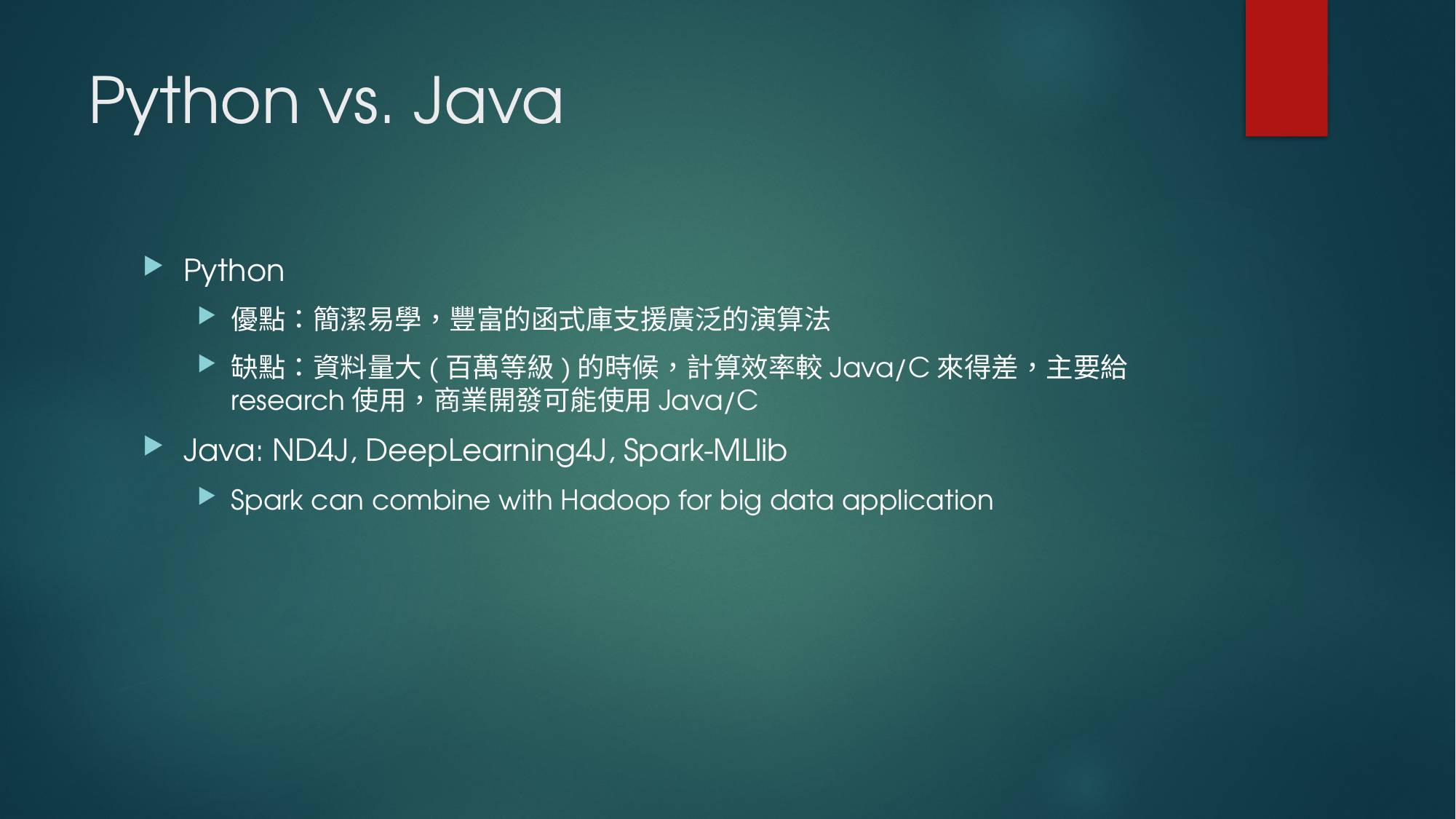

# Python vs. Java
Python
優點：簡潔易學，豐富的函式庫支援廣泛的演算法
缺點：資料量大(百萬等級)的時候，計算效率較Java/C來得差，主要給research使用，商業開發可能使用Java/C
Java: ND4J, DeepLearning4J, Spark-MLlib
Spark can combine with Hadoop for big data application